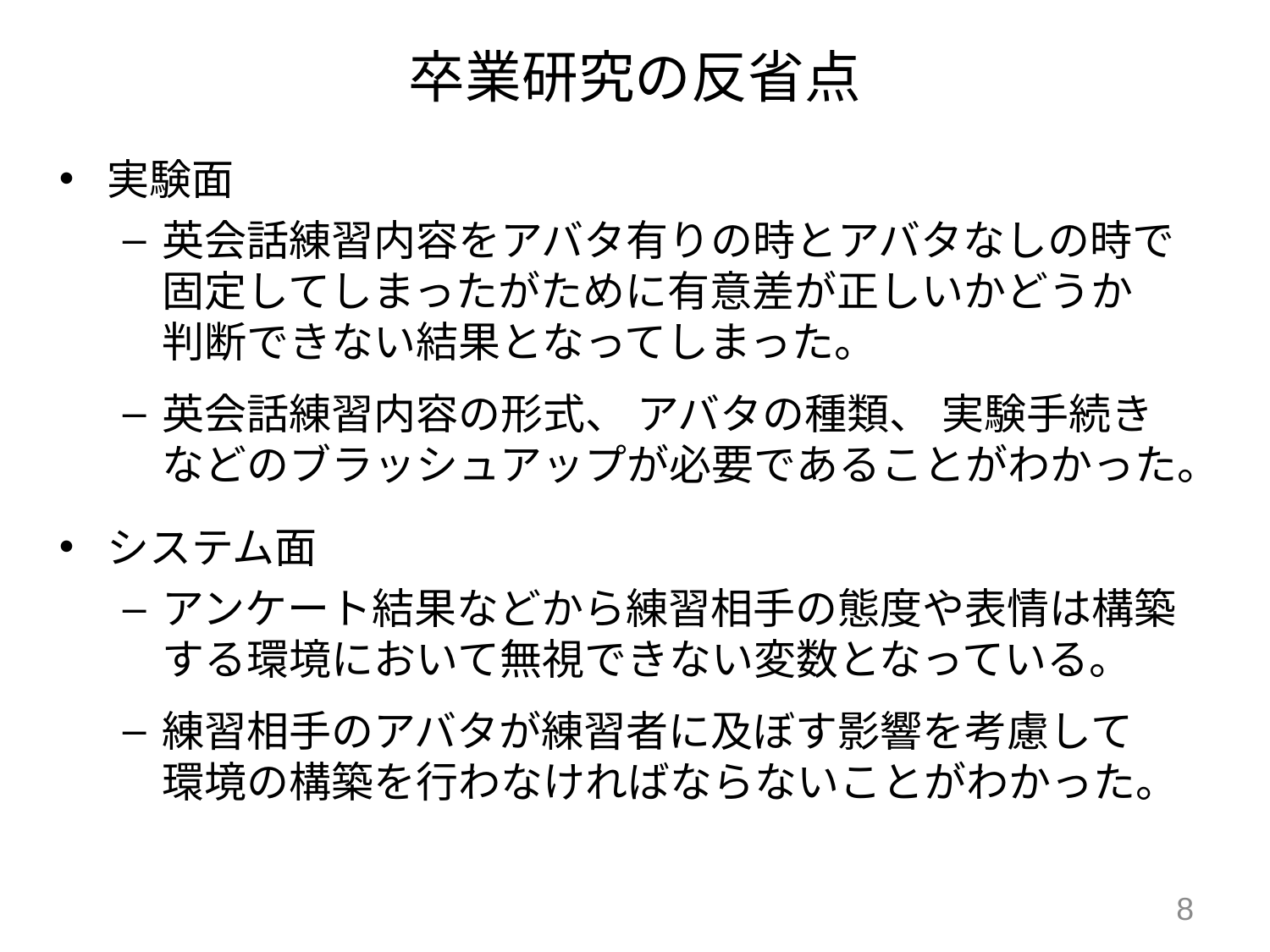

# 卒業研究の反省点
実験面
英会話練習内容をアバタ有りの時とアバタなしの時で
固定してしまったがために有意差が正しいかどうか
判断できない結果となってしまった。
英会話練習内容の形式、 アバタの種類、 実験手続きなどのブラッシュアップが必要であることがわかった。
システム面
アンケート結果などから練習相手の態度や表情は構築する環境において無視できない変数となっている。
練習相手のアバタが練習者に及ぼす影響を考慮して
環境の構築を行わなければならないことがわかった。
8